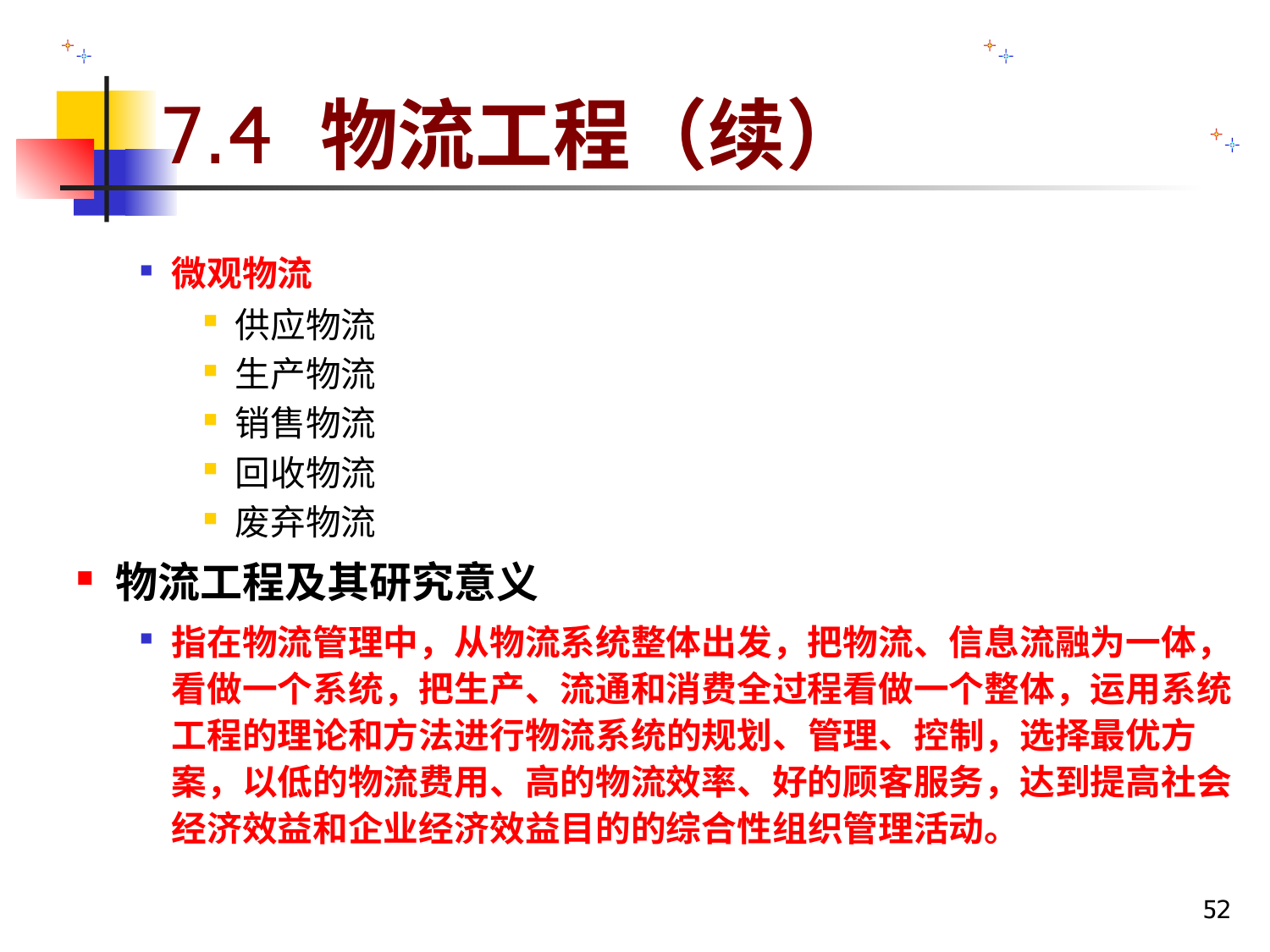

# 7.4 物流工程（续）
微观物流
供应物流
生产物流
销售物流
回收物流
废弃物流
物流工程及其研究意义
指在物流管理中，从物流系统整体出发，把物流、信息流融为一体，看做一个系统，把生产、流通和消费全过程看做一个整体，运用系统工程的理论和方法进行物流系统的规划、管理、控制，选择最优方案，以低的物流费用、高的物流效率、好的顾客服务，达到提高社会经济效益和企业经济效益目的的综合性组织管理活动。
52